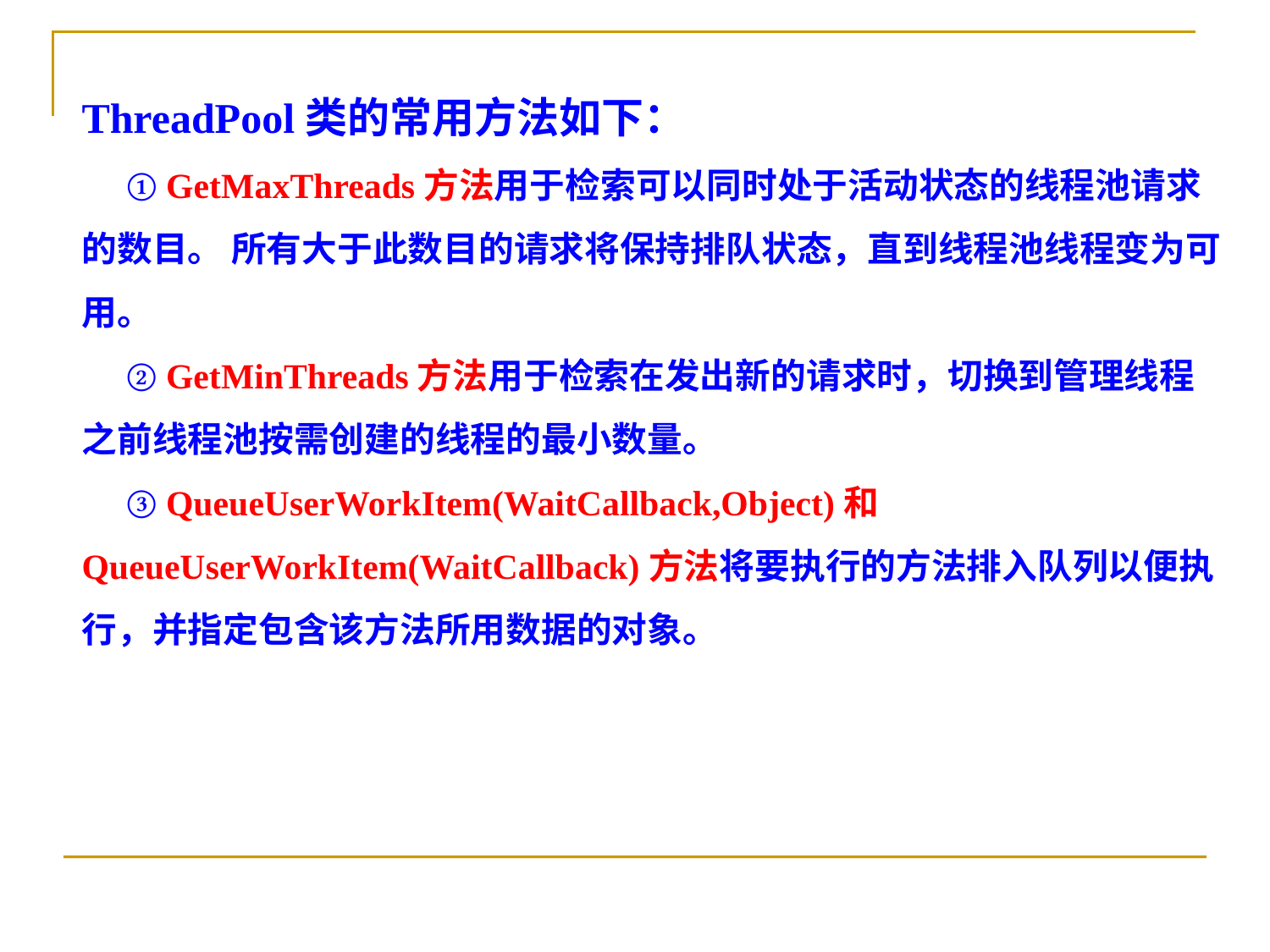

ThreadPool类的常用方法如下：
     ① GetMaxThreads方法用于检索可以同时处于活动状态的线程池请求的数目。 所有大于此数目的请求将保持排队状态，直到线程池线程变为可用。
     ② GetMinThreads方法用于检索在发出新的请求时，切换到管理线程之前线程池按需创建的线程的最小数量。
     ③ QueueUserWorkItem(WaitCallback,Object)和QueueUserWorkItem(WaitCallback)方法将要执行的方法排入队列以便执行，并指定包含该方法所用数据的对象。